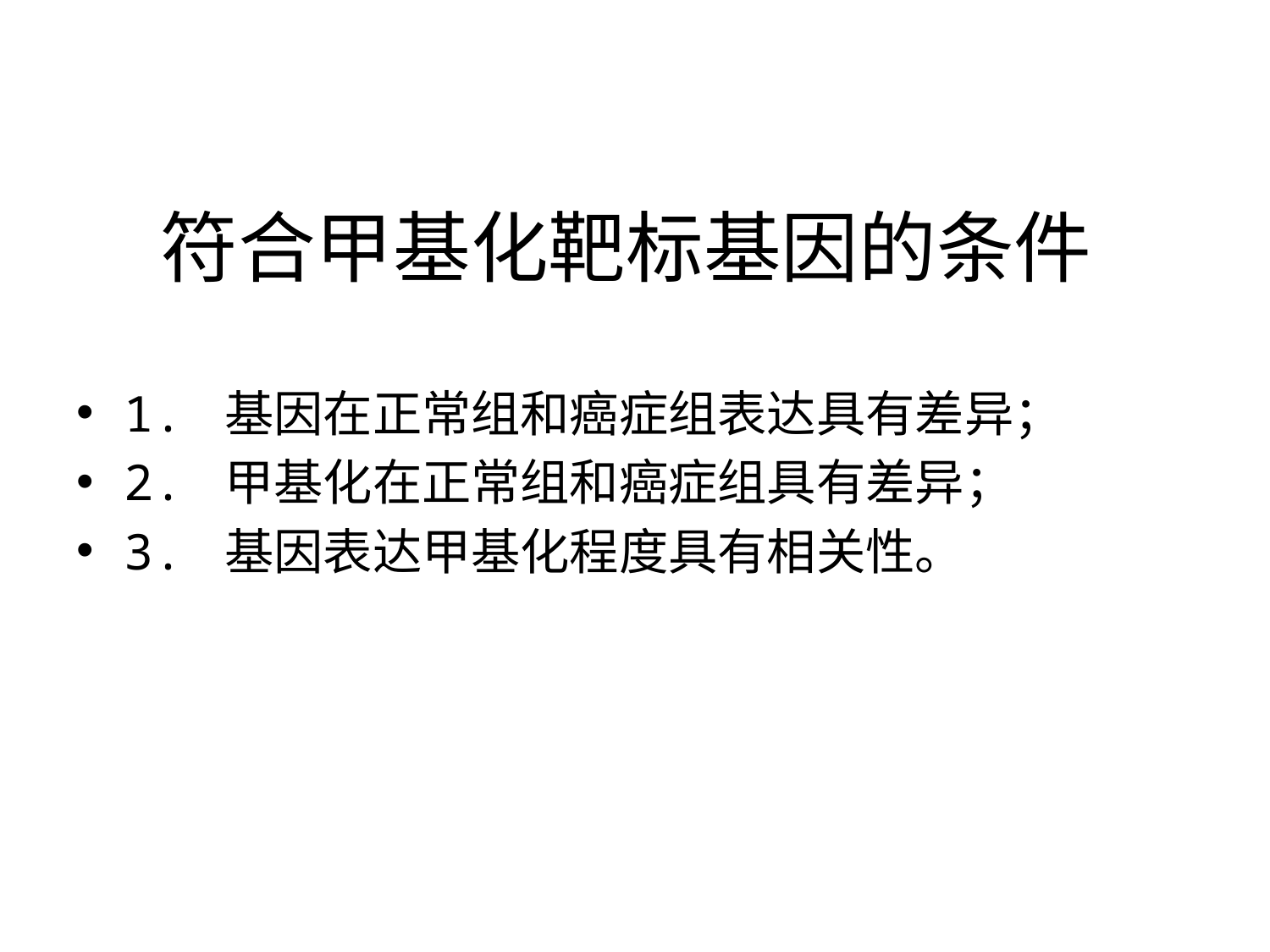

# 符合甲基化靶标基因的条件
1. 基因在正常组和癌症组表达具有差异；
2. 甲基化在正常组和癌症组具有差异；
3. 基因表达甲基化程度具有相关性。